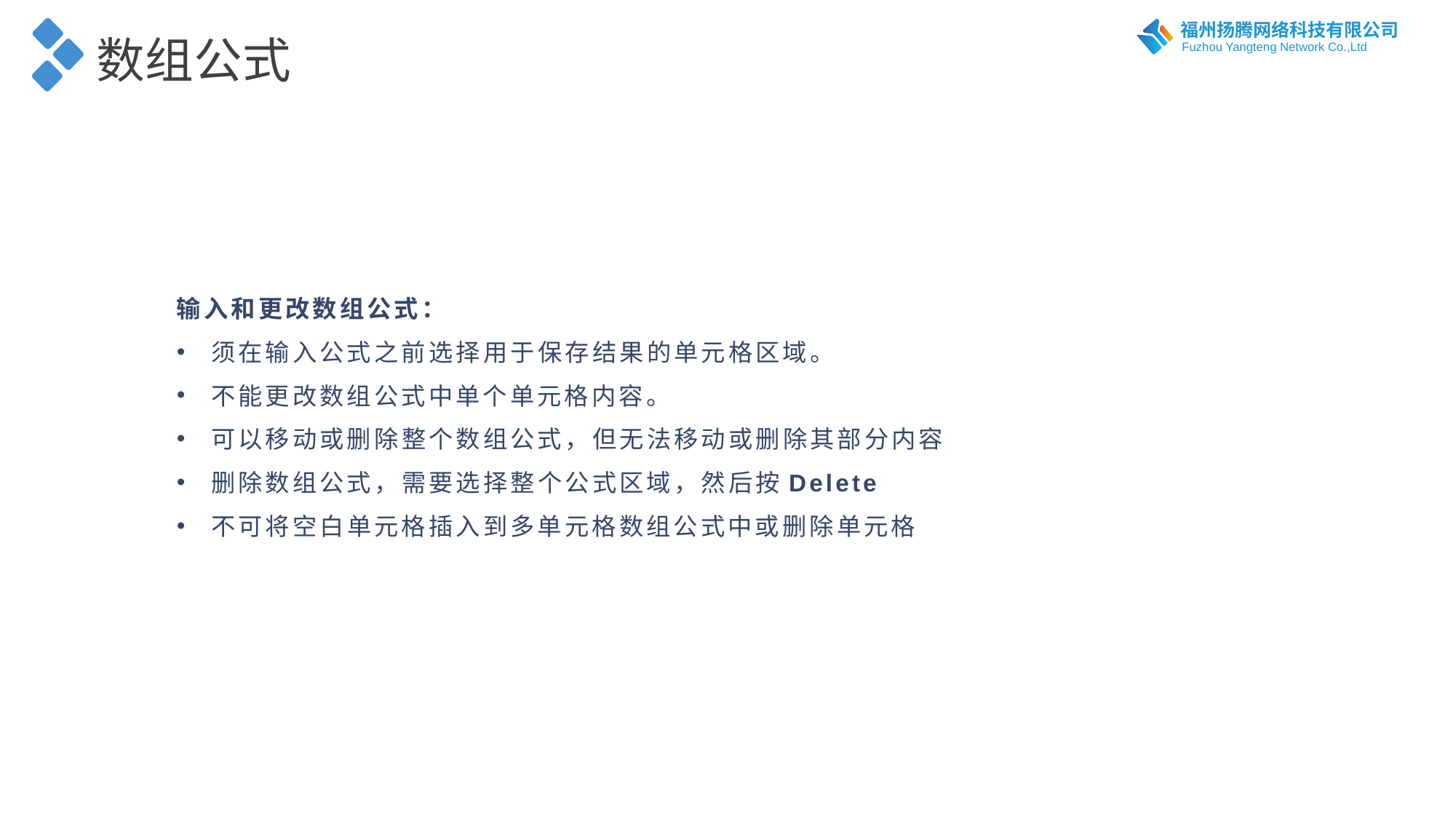

数组公式

输入和更改数组公式：
须在输入公式之前选择用于保存结果的单元格区域。
不能更改数组公式中单个单元格内容。
可以移动或删除整个数组公式，但无法移动或删除其部分内容
删除数组公式，需要选择整个公式区域，然后按Delete
不可将空白单元格插入到多单元格数组公式中或删除单元格